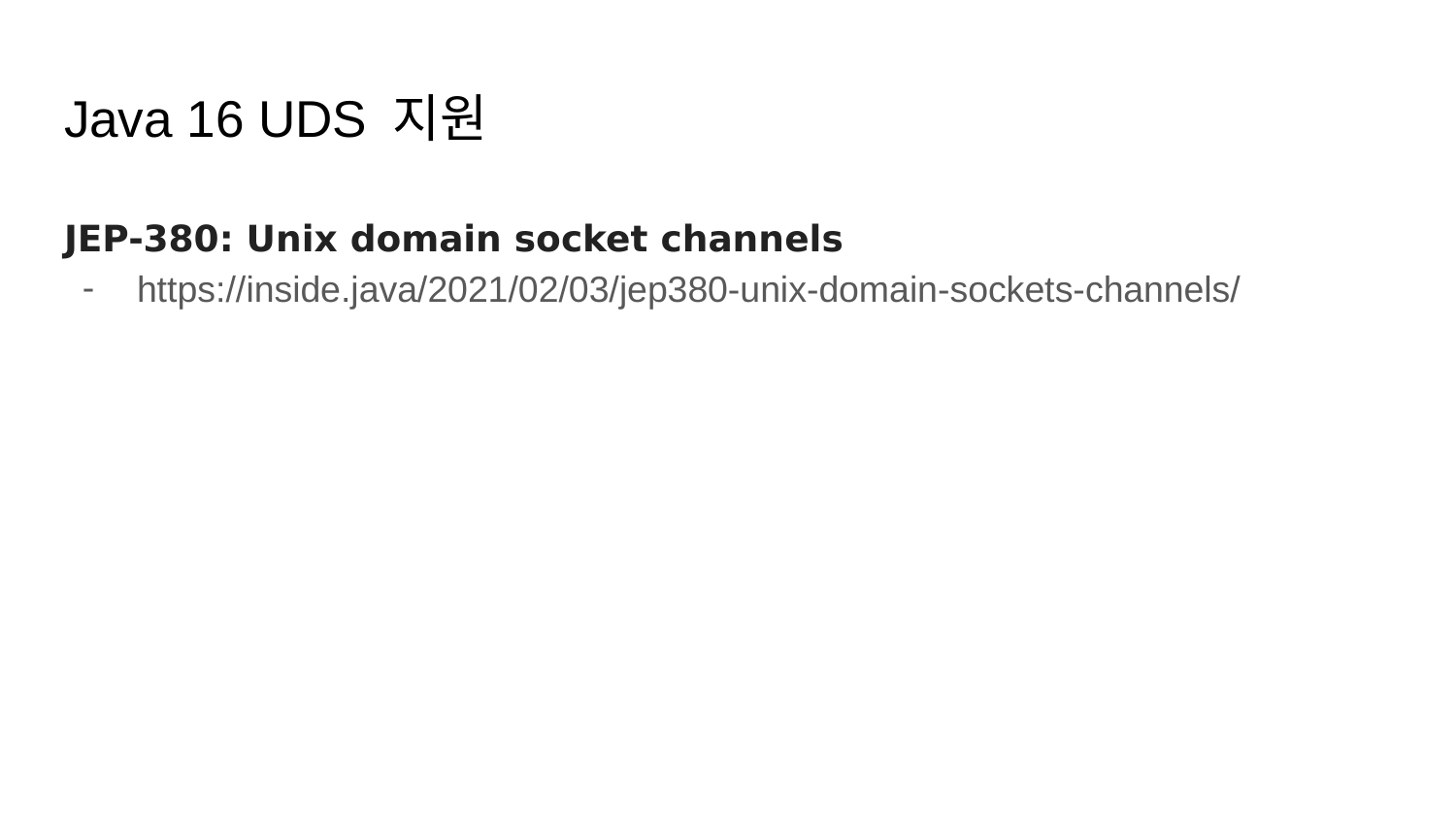

# Java 16 UDS 지원
JEP-380: Unix domain socket channels
https://inside.java/2021/02/03/jep380-unix-domain-sockets-channels/